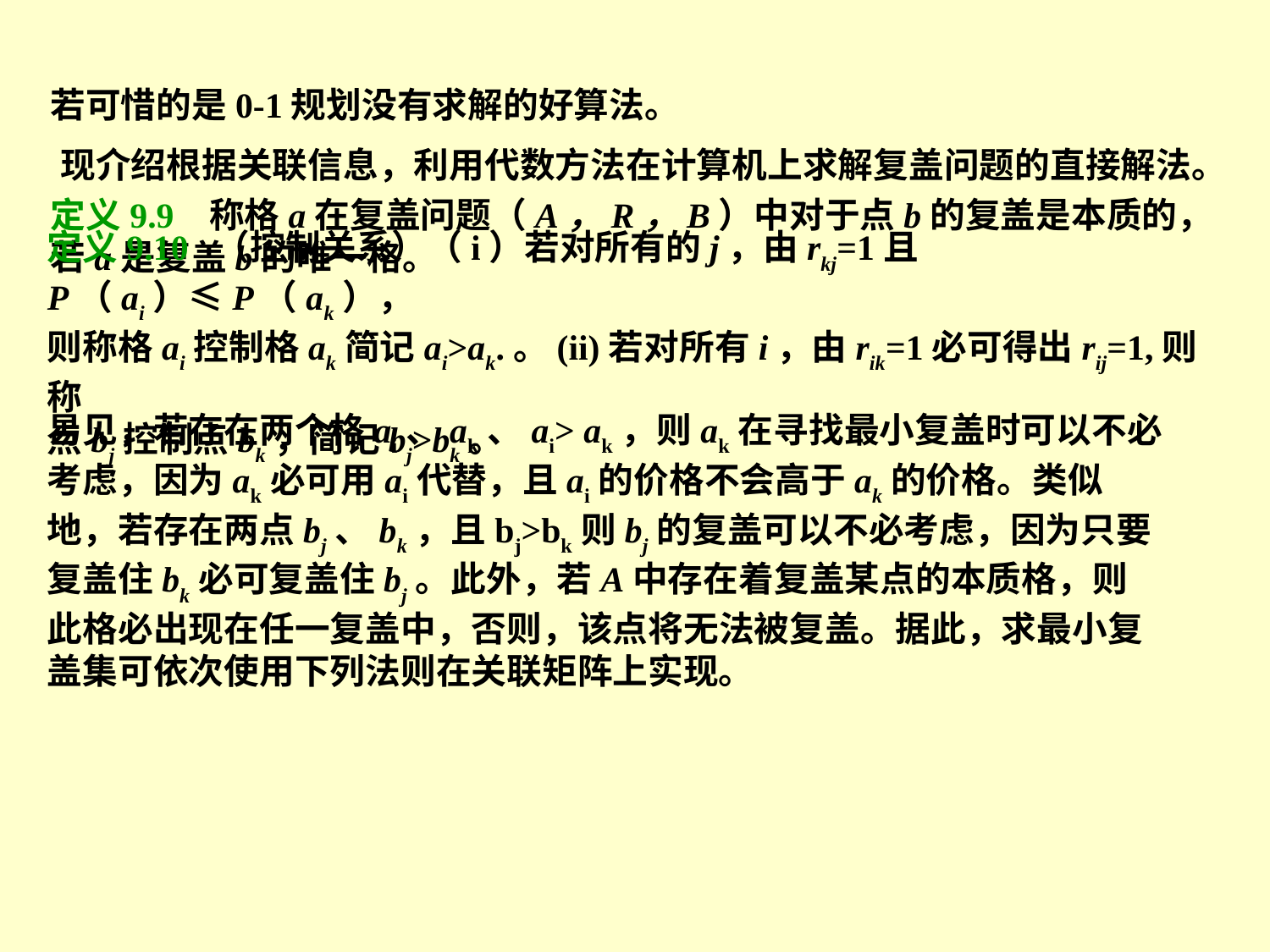

若可惜的是0-1规划没有求解的好算法。
现介绍根据关联信息，利用代数方法在计算机上求解复盖问题的直接解法。
定义9.9   称格a在复盖问题（A，R，B）中对于点b的复盖是本质的，若a是复盖b的唯一格。
定义9.10  （控制关系）（i）若对所有的j，由rkj=1且P（ai）≤P（ak），
则称格ai控制格ak简记ai>ak.。(ii)若对所有i，由rik=1必可得出rij=1,则称
点bj控制点bk，简记bj>bk。
易见，若存在两个格ai、ak、ai> ak，则ak在寻找最小复盖时可以不必考虑，因为ak必可用ai代替，且ai的价格不会高于ak的价格。类似地，若存在两点bj、bk，且bj>bk则bj的复盖可以不必考虑，因为只要复盖住bk必可复盖住bj。此外，若A中存在着复盖某点的本质格，则此格必出现在任一复盖中，否则，该点将无法被复盖。据此，求最小复盖集可依次使用下列法则在关联矩阵上实现。